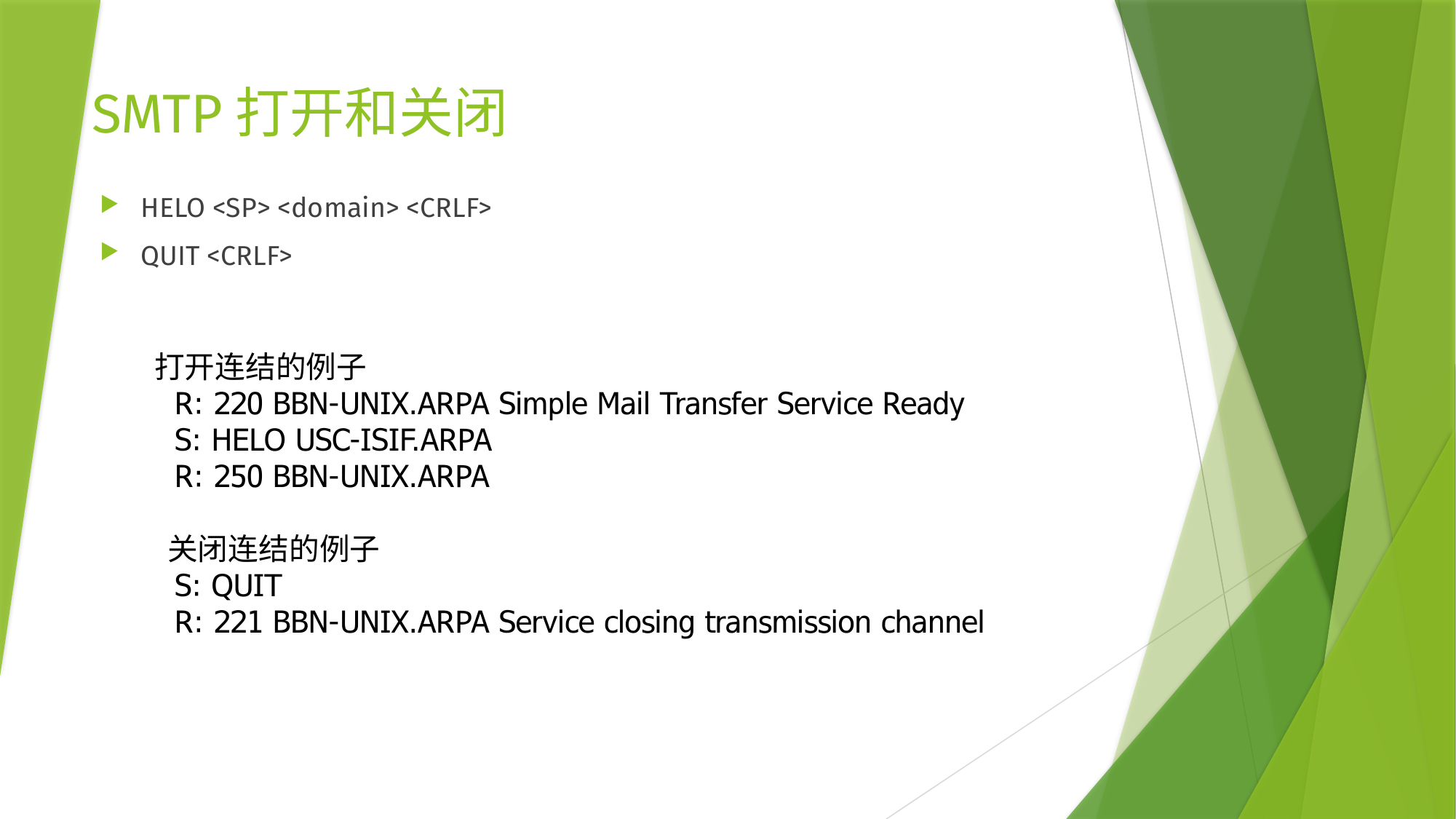

SMTP打开和关闭
HELO <SP> <domain> <CRLF>
QUIT <CRLF>
      打开连结的例子
　　R: 220 BBN-UNIX.ARPA Simple Mail Transfer Service Ready
　　S: HELO USC-ISIF.ARPA
　　R: 250 BBN-UNIX.ARPA
　　关闭连结的例子
　　S: QUIT
　　R: 221 BBN-UNIX.ARPA Service closing transmission channel